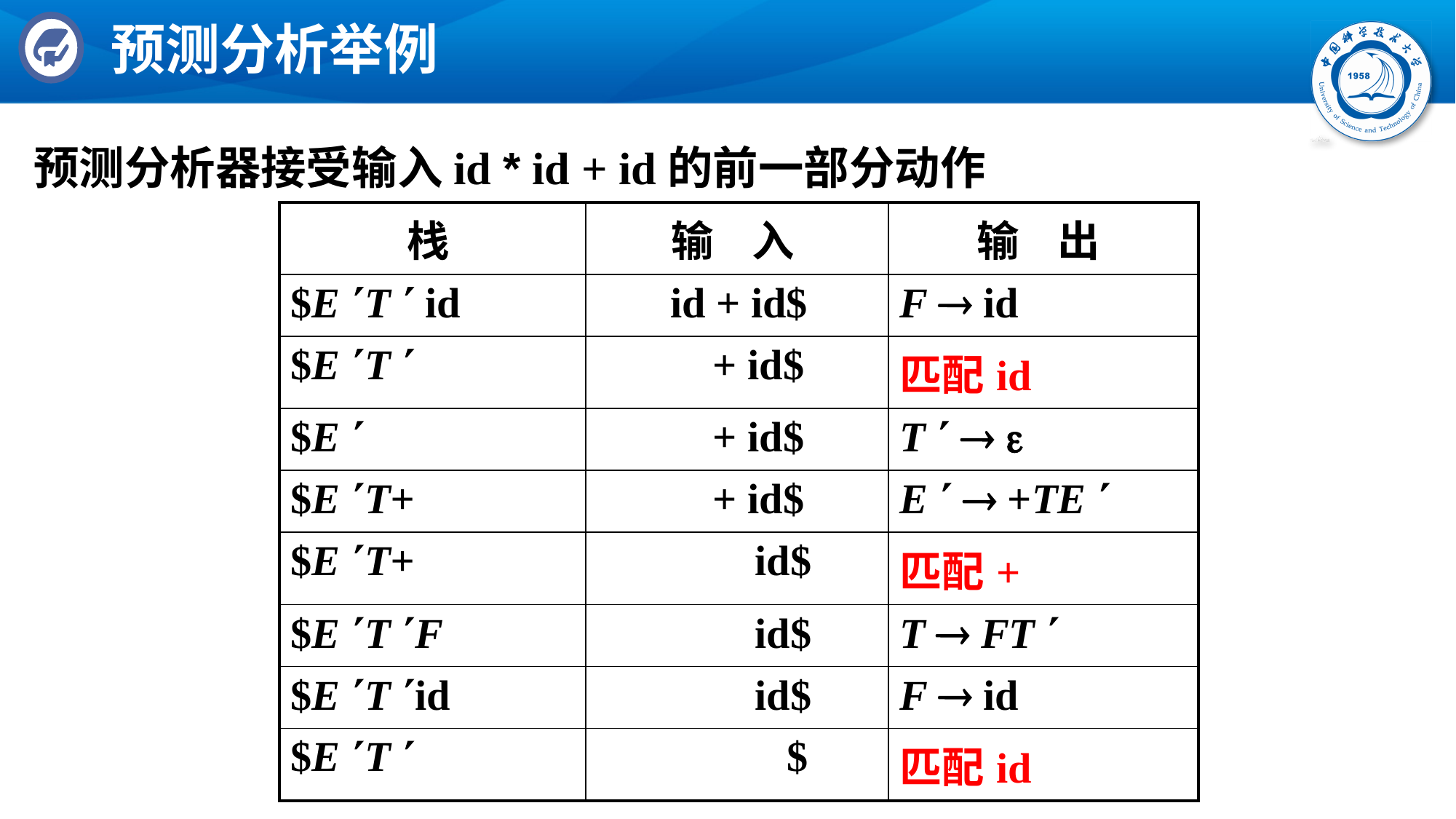

# 预测分析举例
预测分析器接受输入id * id + id的前一部分动作

| 栈 | 输 入 | 输 出 |
| --- | --- | --- |
| $E ′T ′ id | id + id$ | F → id |
| $E ′T ′ | + id$ | 匹配id |
| $E ′ | + id$ | T ′ → ε |
| $E ′T+ | + id$ | E ′ → +TE ′ |
| $E ′T+ | id$ | 匹配+ |
| $E ′T ′F | id$ | T → FT ′ |
| $E ′T ′id | id$ | F → id |
| $E ′T ′ | $ | 匹配id |